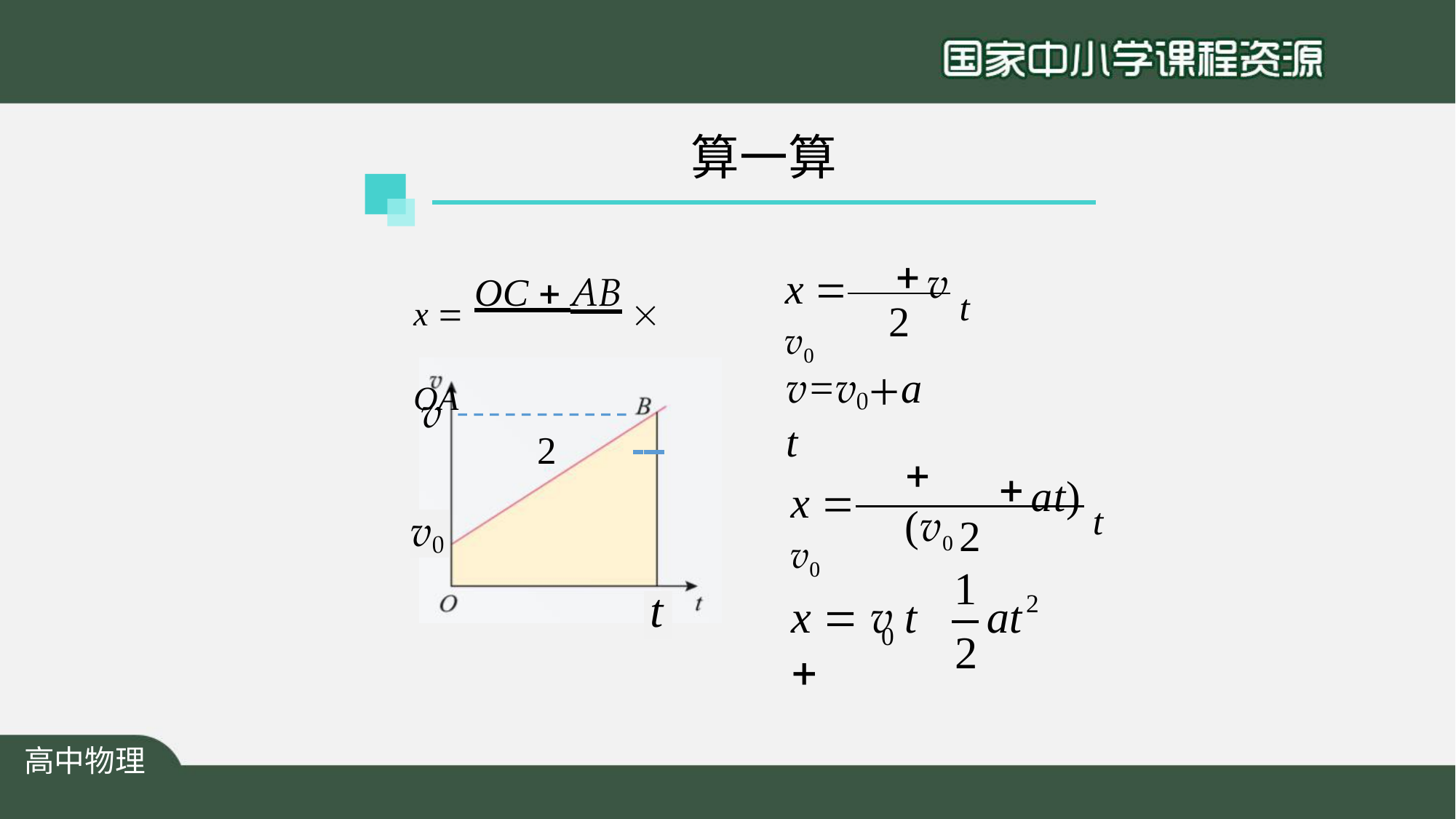

# 算一算

v t
x = OC + AB × OA
2
x = v0
2

v=v0+at
v

+ (v0
at) t
x = v0
2
1
2

v0
t
2
x = v t +
at

0

高中物理